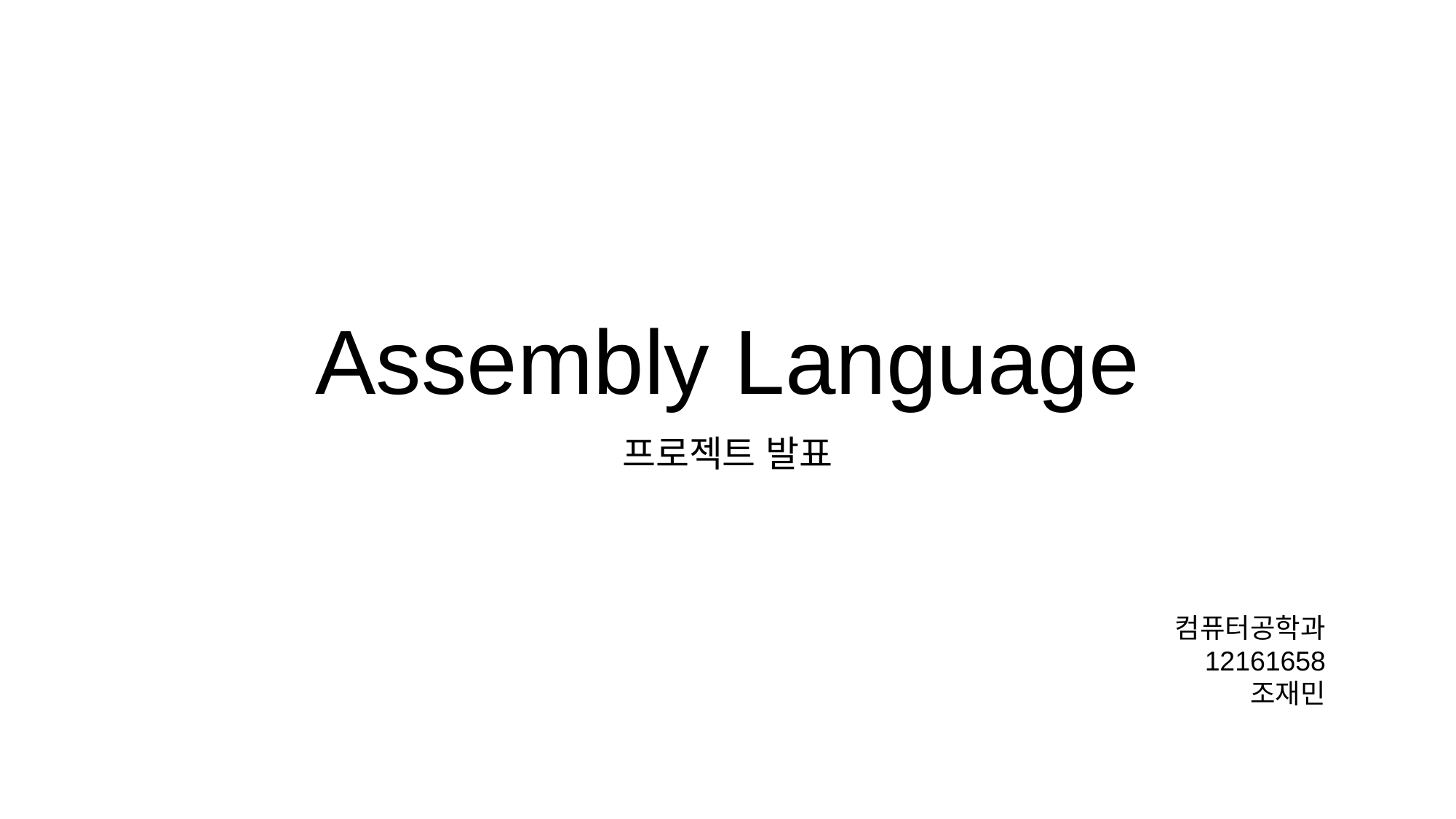

# Assembly Language
프로젝트 발표

컴퓨터공학과
12161658
조재민